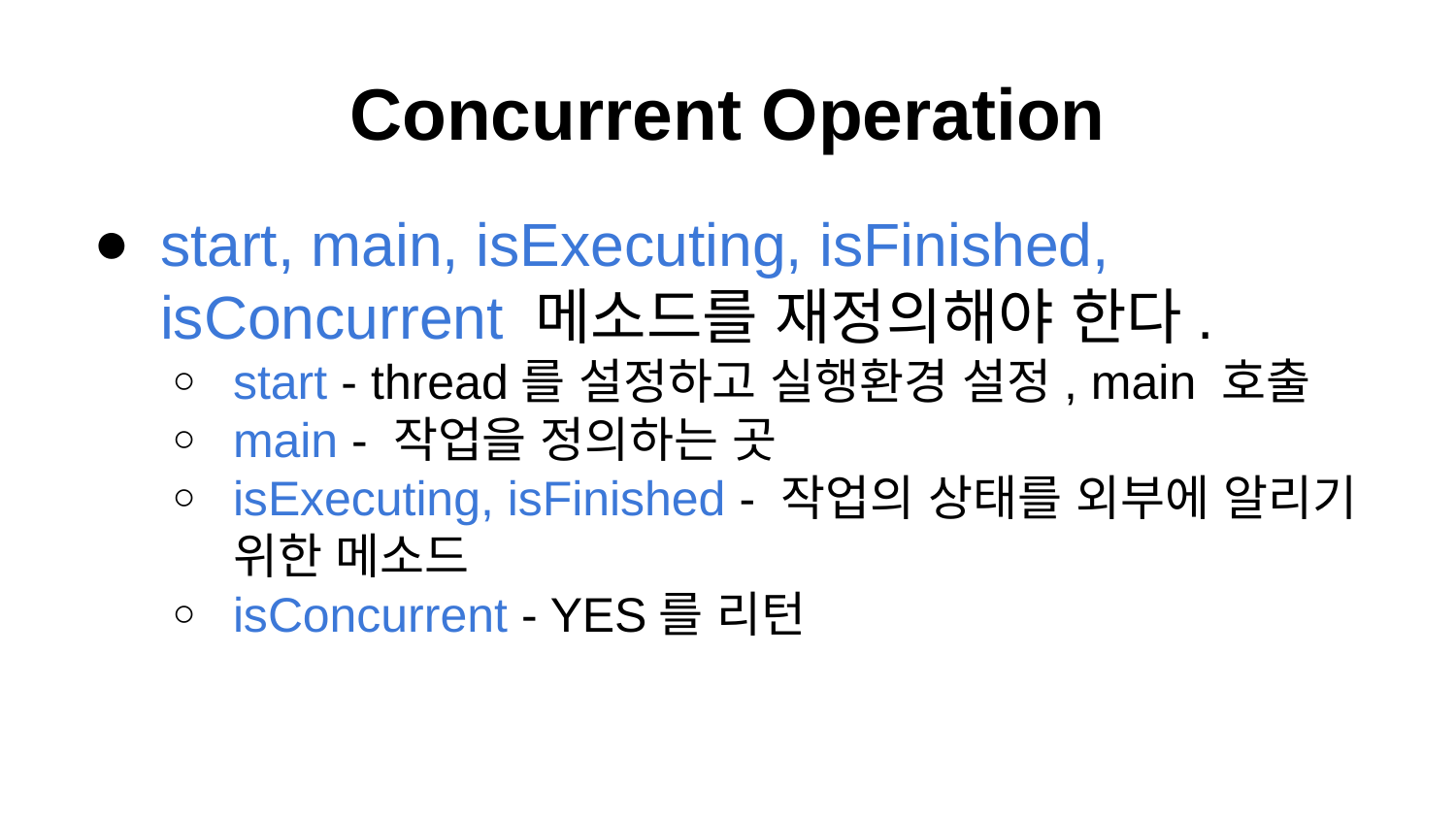

# Concurrent Operation
start, main, isExecuting, isFinished, isConcurrent 메소드를 재정의해야 한다.
start - thread를 설정하고 실행환경 설정, main 호출
main - 작업을 정의하는 곳
isExecuting, isFinished - 작업의 상태를 외부에 알리기 위한 메소드
isConcurrent - YES를 리턴